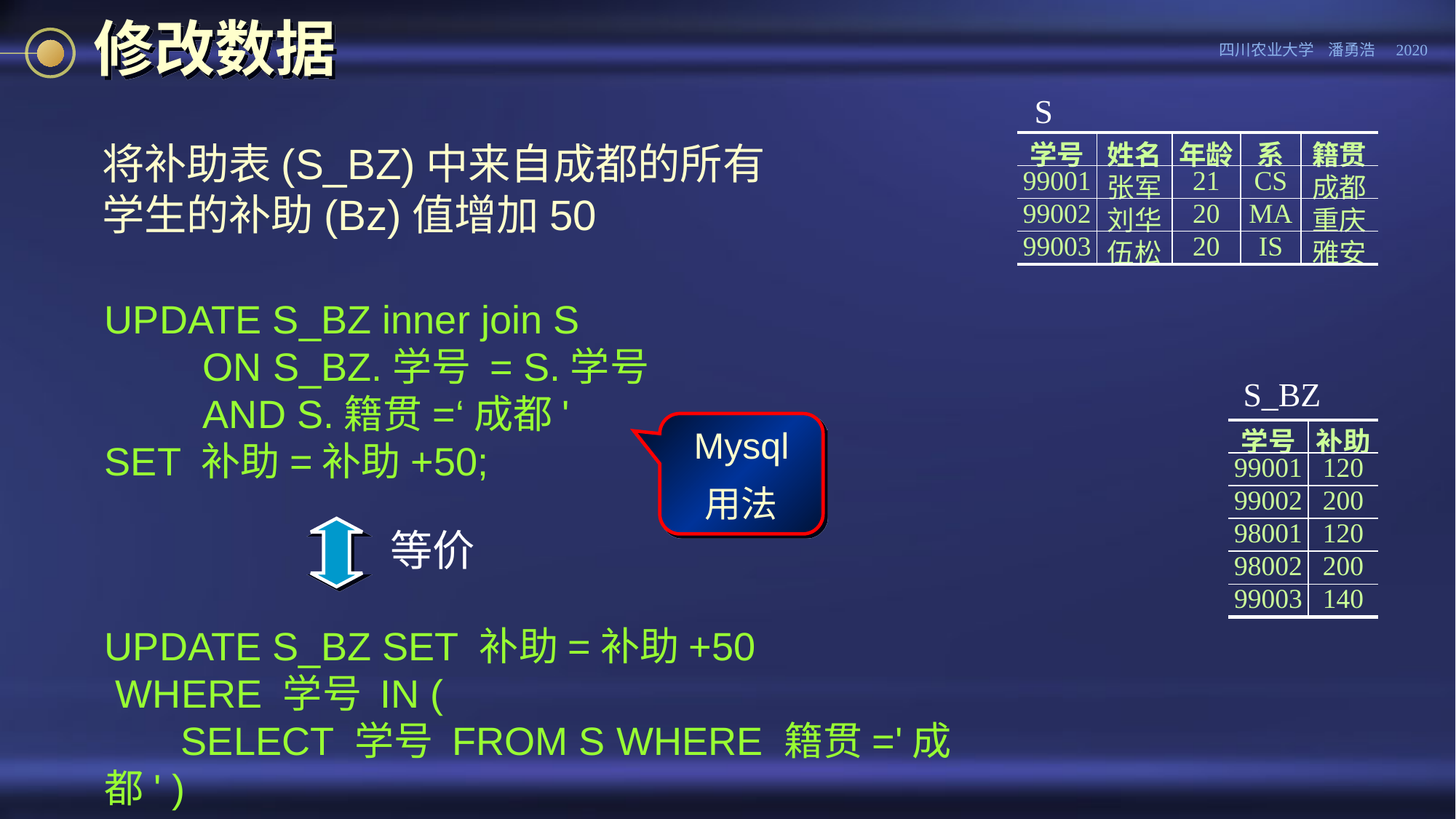

# 修改数据
S
| 学号 | 姓名 | 年龄 | 系 | 籍贯 |
| --- | --- | --- | --- | --- |
| 99001 | 张军 | 21 | CS | 成都 |
| 99002 | 刘华 | 20 | MA | 重庆 |
| 99003 | 伍松 | 20 | IS | 雅安 |
将补助表(S_BZ)中来自成都的所有学生的补助(Bz)值增加50
UPDATE S_BZ inner join S
         ON S_BZ.学号 = S.学号
         AND S.籍贯=‘成都'
SET 补助=补助+50;

S_BZ
Mysql
用法
| 学号 | 补助 |
| --- | --- |
| 99001 | 120 |
| 99002 | 200 |
| 98001 | 120 |
| 98002 | 200 |
| 99003 | 140 |

等价
UPDATE S_BZ SET 补助=补助+50
 WHERE 学号 IN (
       SELECT 学号 FROM S WHERE 籍贯='成都' )